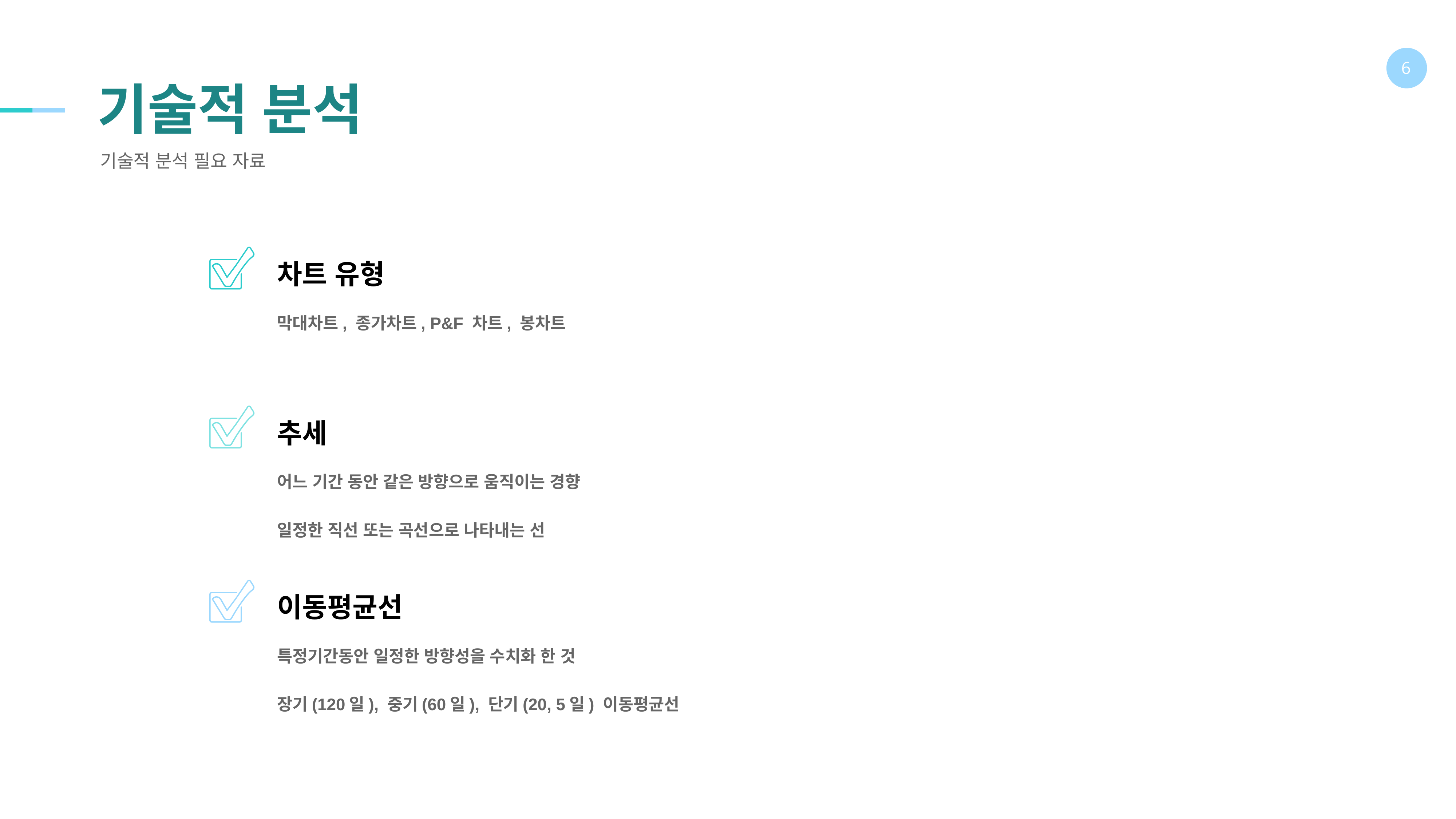

# 기술적 분석
기술적 분석 필요 자료

차트 유형
막대차트, 종가차트, P&F 차트, 봉차트

추세
어느 기간 동안 같은 방향으로 움직이는 경향
일정한 직선 또는 곡선으로 나타내는 선

이동평균선
특정기간동안 일정한 방향성을 수치화 한 것
장기(120일), 중기(60일), 단기(20, 5일) 이동평균선